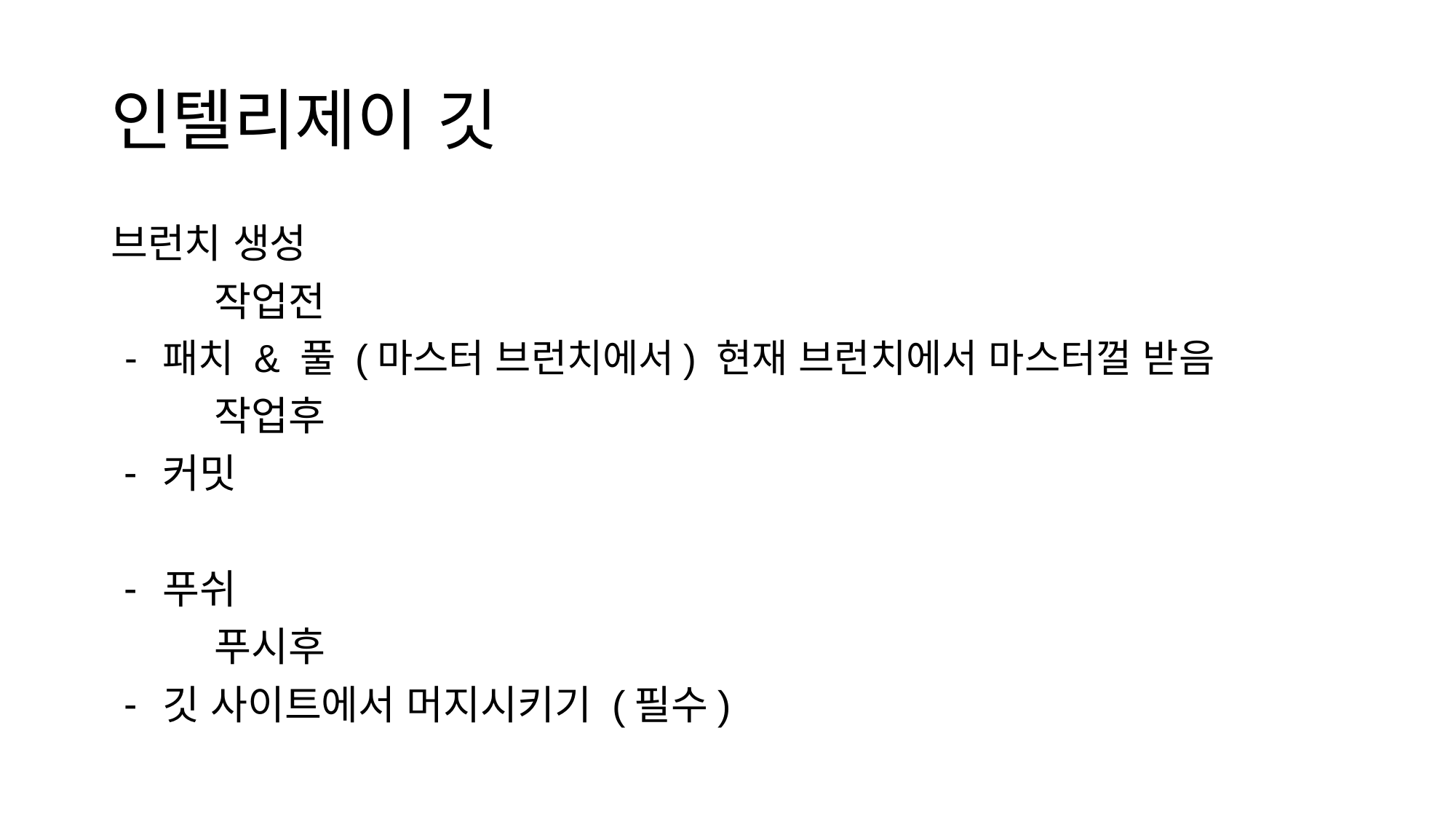

# 인텔리제이 깃
브런치 생성
	작업전
패치 & 풀 (마스터 브런치에서) 현재 브런치에서 마스터껄 받음
	작업후
커밋

푸쉬
	푸시후
깃 사이트에서 머지시키기 (필수)